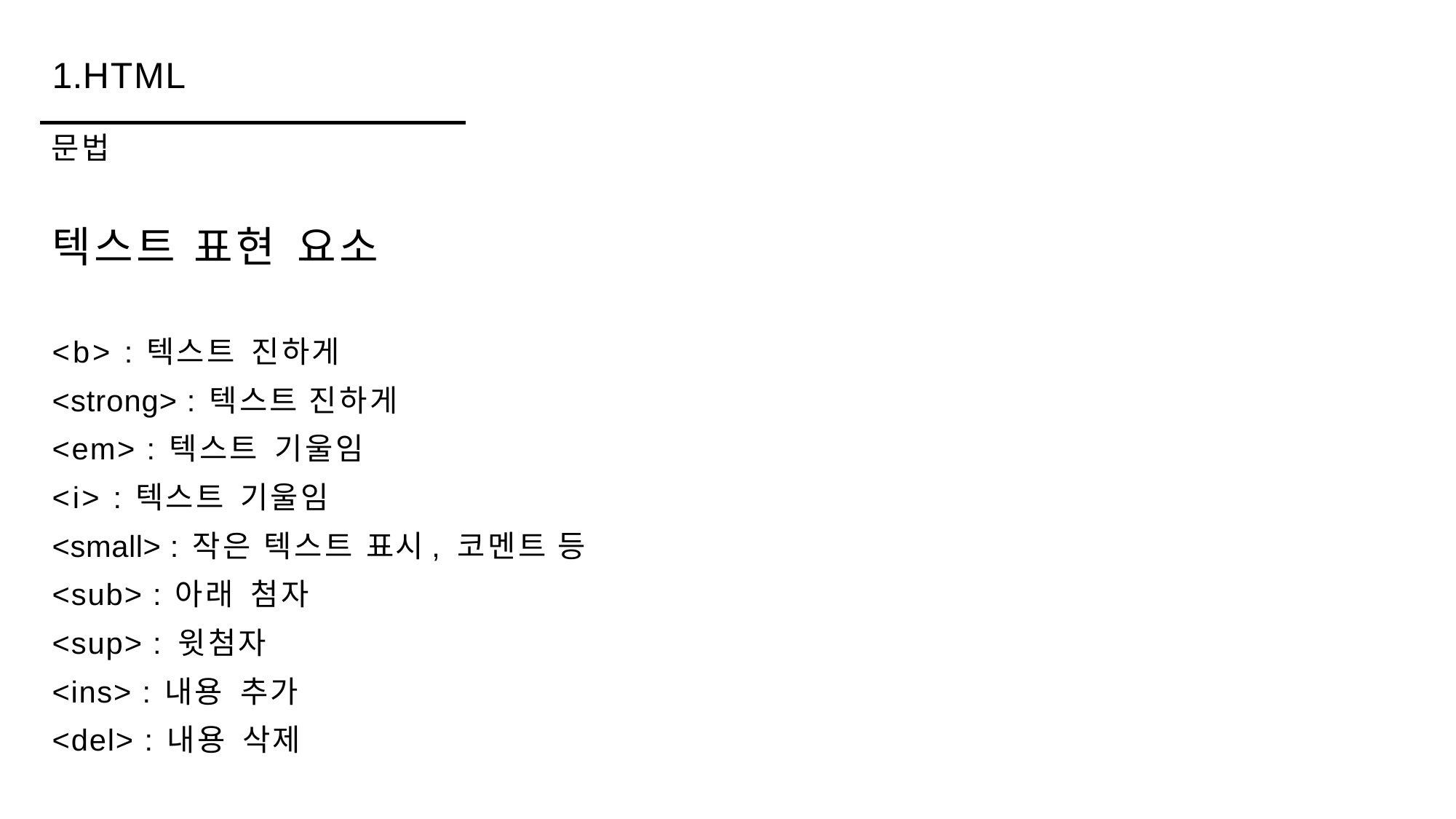

# 1.HTML

문법

텍스트 표현 요소

<b> : 텍스트 진하게
<strong> : 텍스트 진하게
<em> : 텍스트 기울임
<i> : 텍스트 기울임
<small> : 작은 텍스트 표시, 코멘트 등
<sub> : 아래 첨자
<sup> : 윗첨자
<ins> : 내용 추가
<del> : 내용 삭제